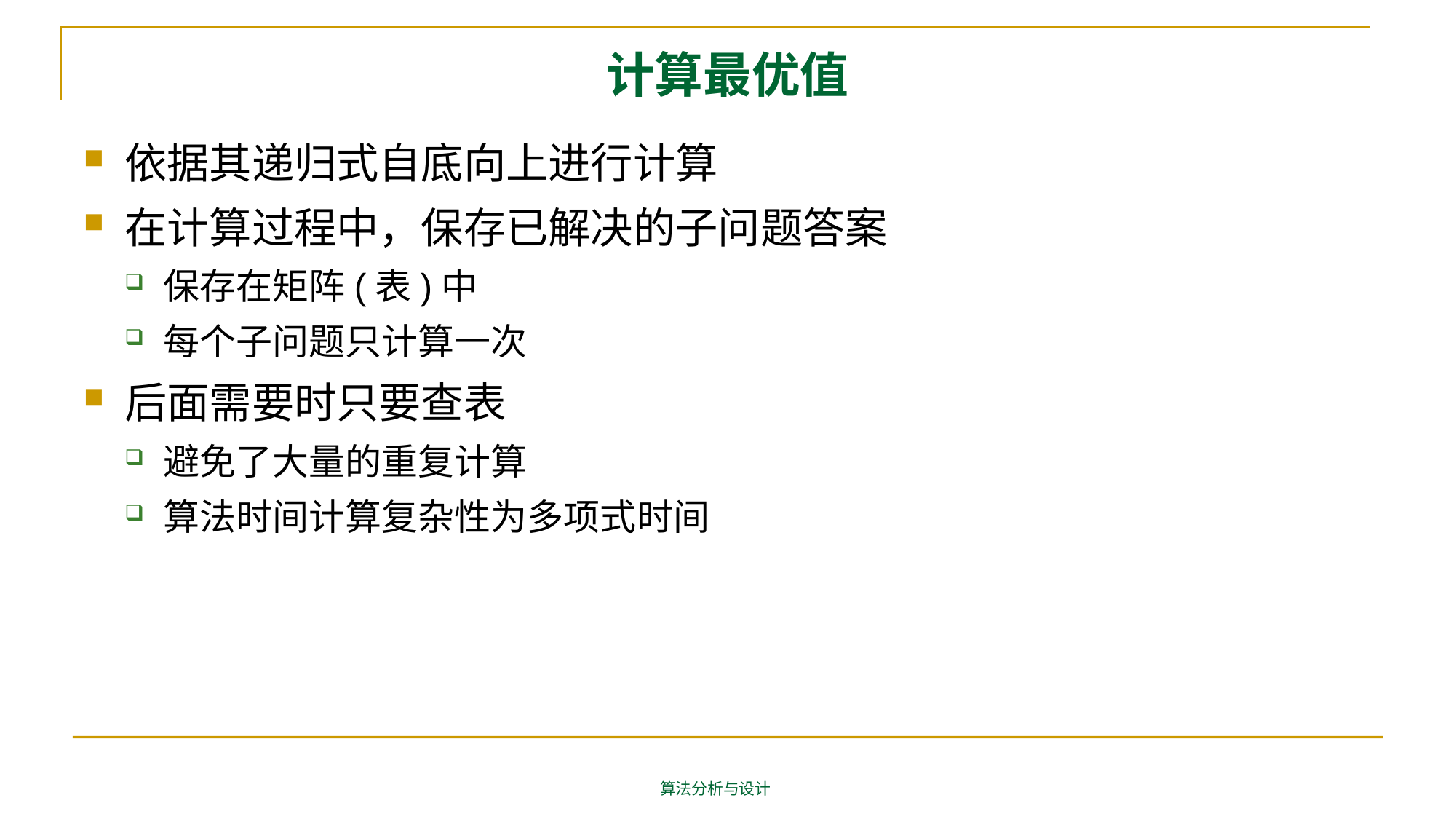

# 计算最优值
依据其递归式自底向上进行计算
在计算过程中，保存已解决的子问题答案
保存在矩阵(表)中
每个子问题只计算一次
后面需要时只要查表
避免了大量的重复计算
算法时间计算复杂性为多项式时间
算法分析与设计